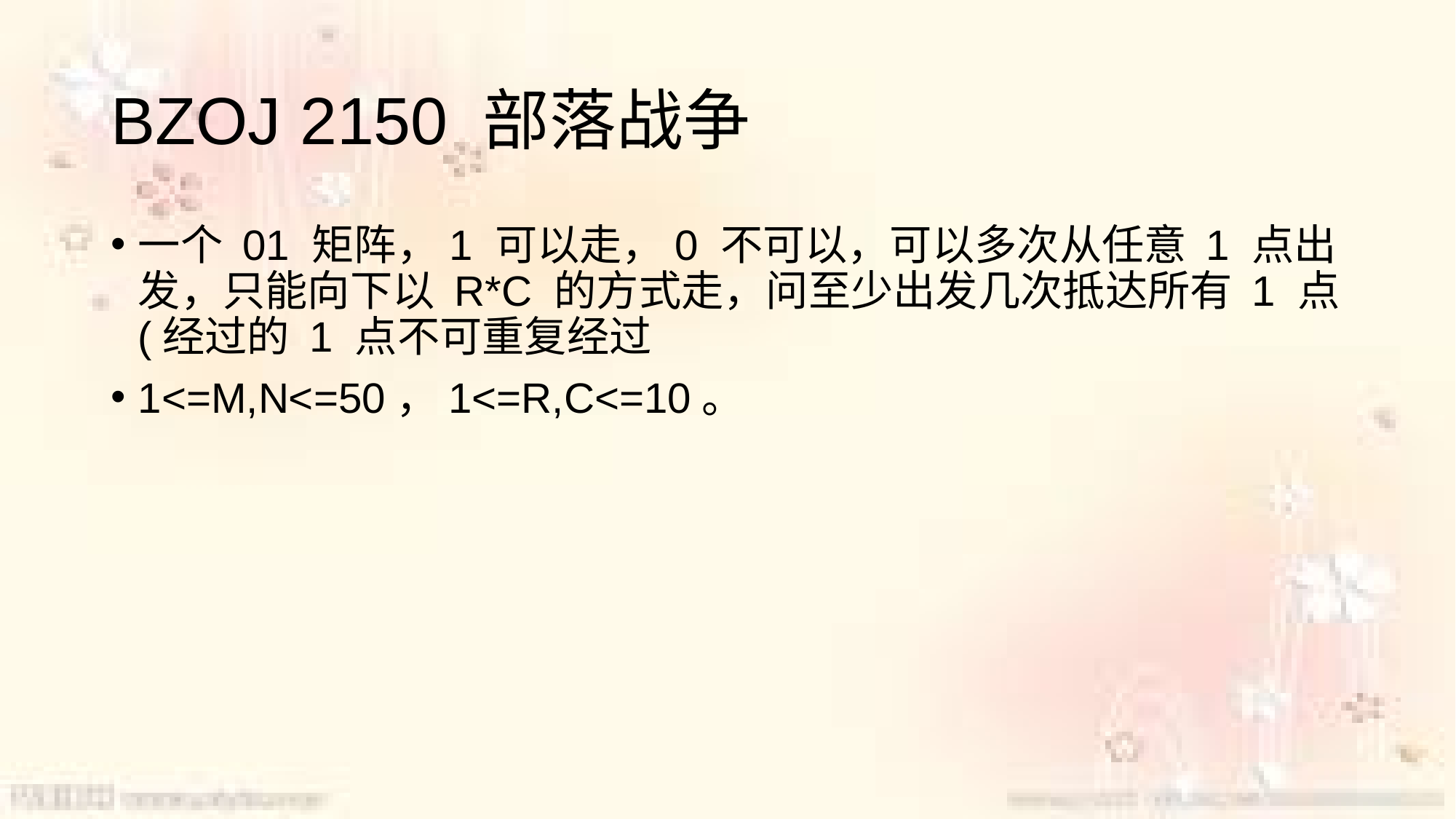

# BZOJ 2150 部落战争
一个 01 矩阵，1 可以走，0 不可以，可以多次从任意 1 点出发，只能向下以 R*C 的方式走，问至少出发几次抵达所有 1 点 (经过的 1 点不可重复经过
1<=M,N<=50，1<=R,C<=10。